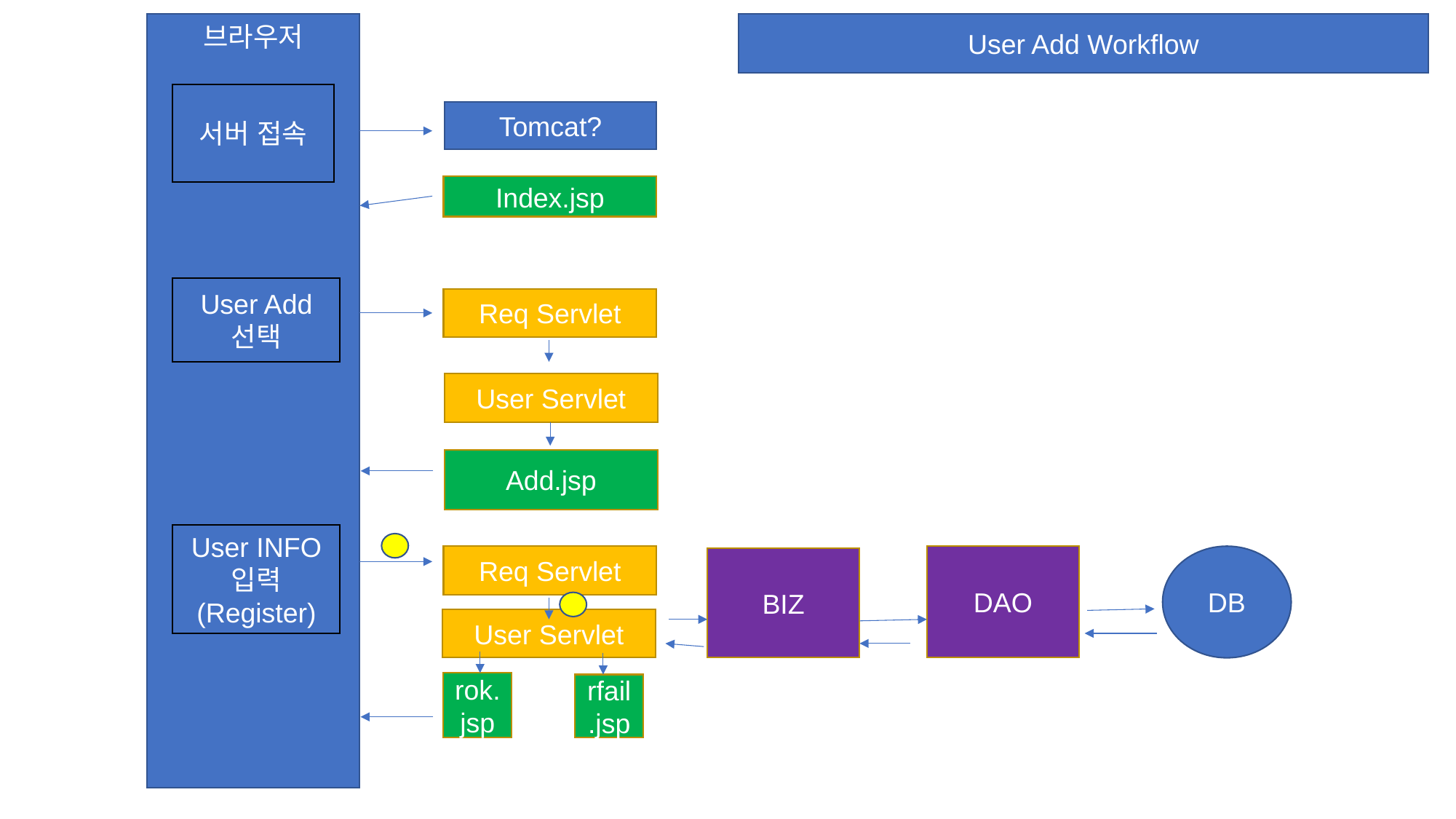

브라우저
User Add Workflow
서버 접속
Tomcat?
Index.jsp
User Add
선택
Req Servlet
User Servlet
Add.jsp
User INFO
입력 (Register)

Req Servlet
DAO
DB
BIZ

User Servlet
rok.jsp
rfail.jsp